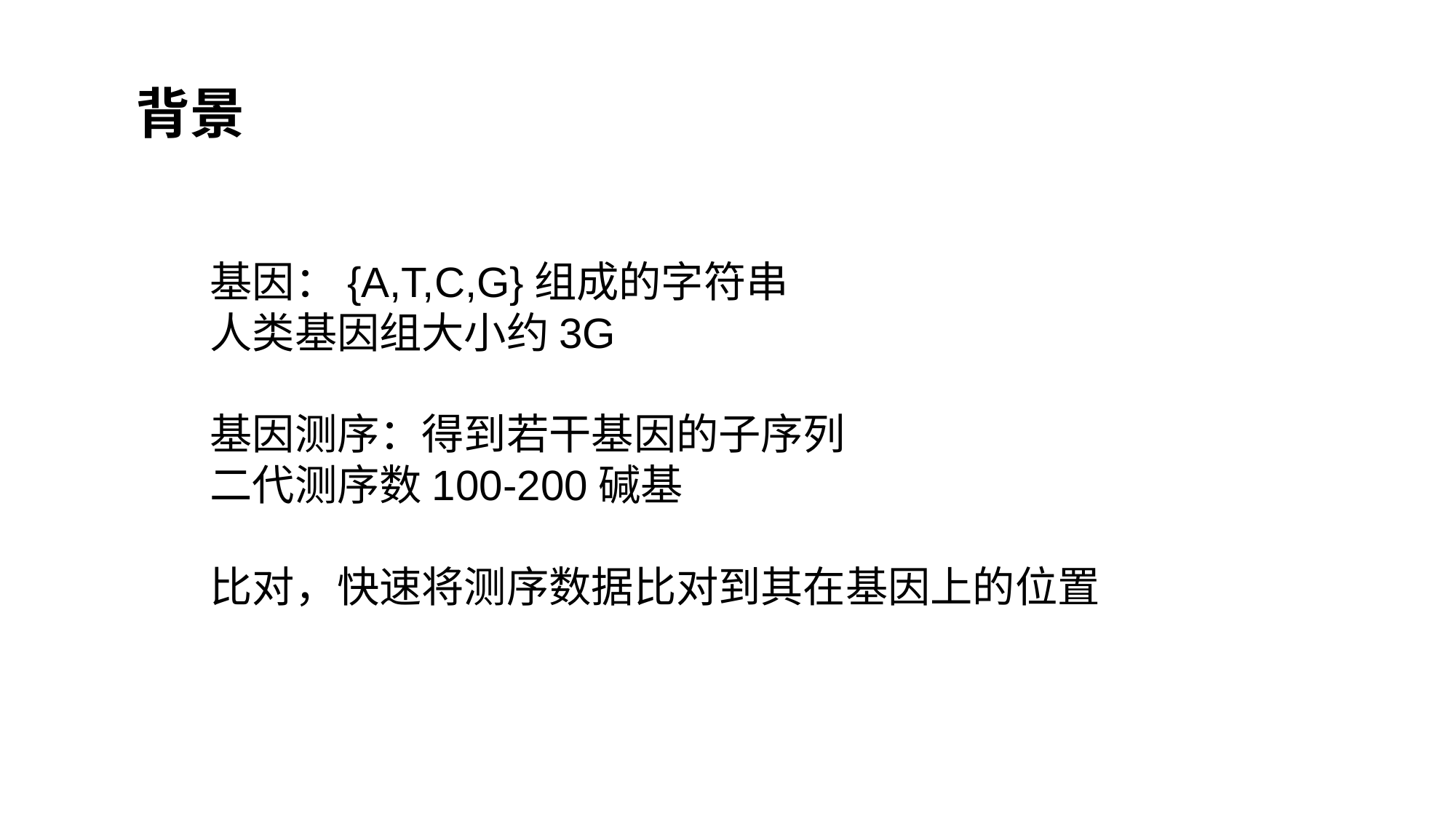

背景
基因：{A,T,C,G}组成的字符串
人类基因组大小约3G

基因测序：得到若干基因的子序列
二代测序数100-200碱基

比对，快速将测序数据比对到其在基因上的位置